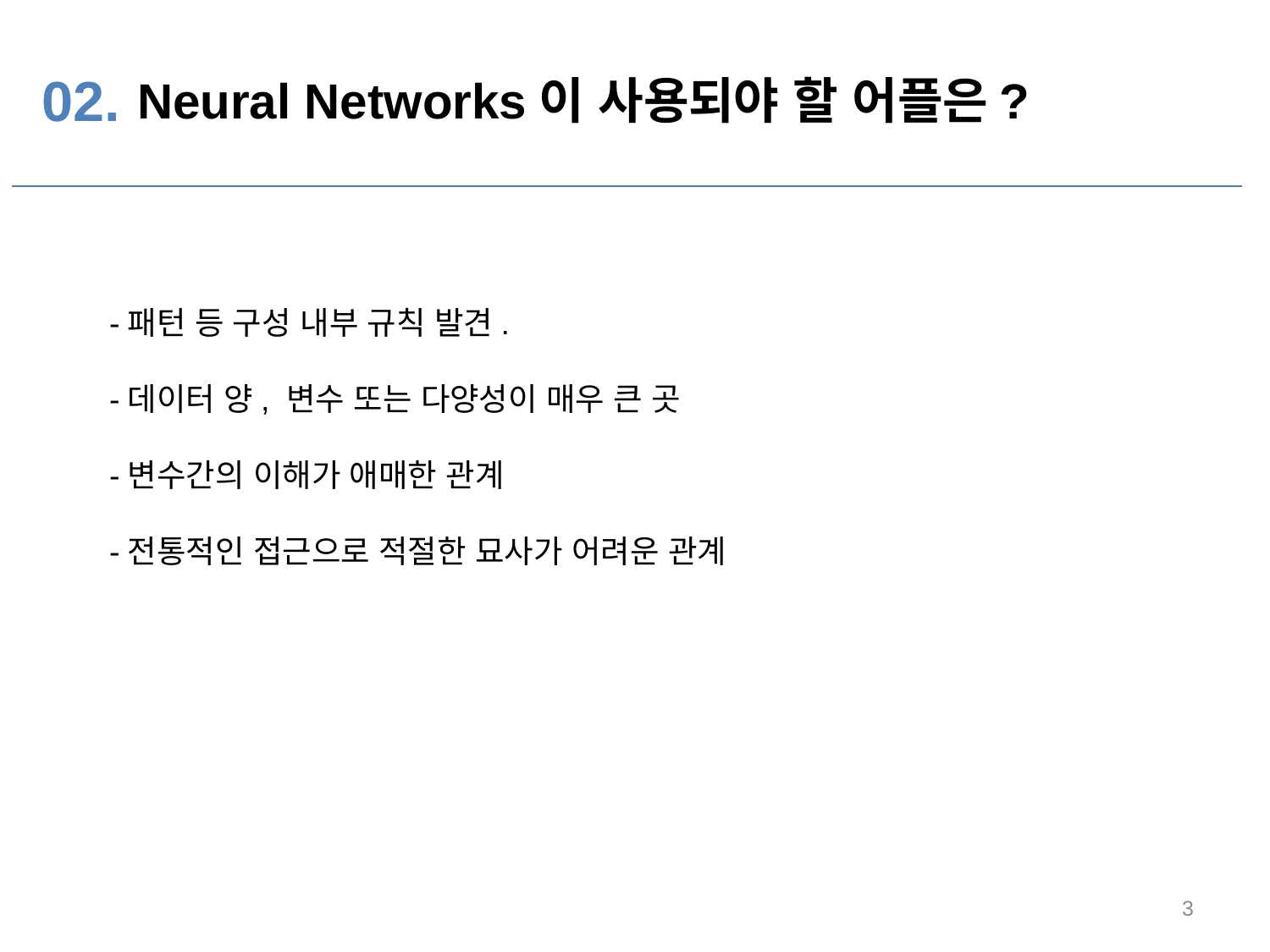

02.
Neural Networks이 사용되야 할 어플은?
-패턴 등 구성 내부 규칙 발견.

-데이터 양, 변수 또는 다양성이 매우 큰 곳

-변수간의 이해가 애매한 관계

-전통적인 접근으로 적절한 묘사가 어려운 관계
3